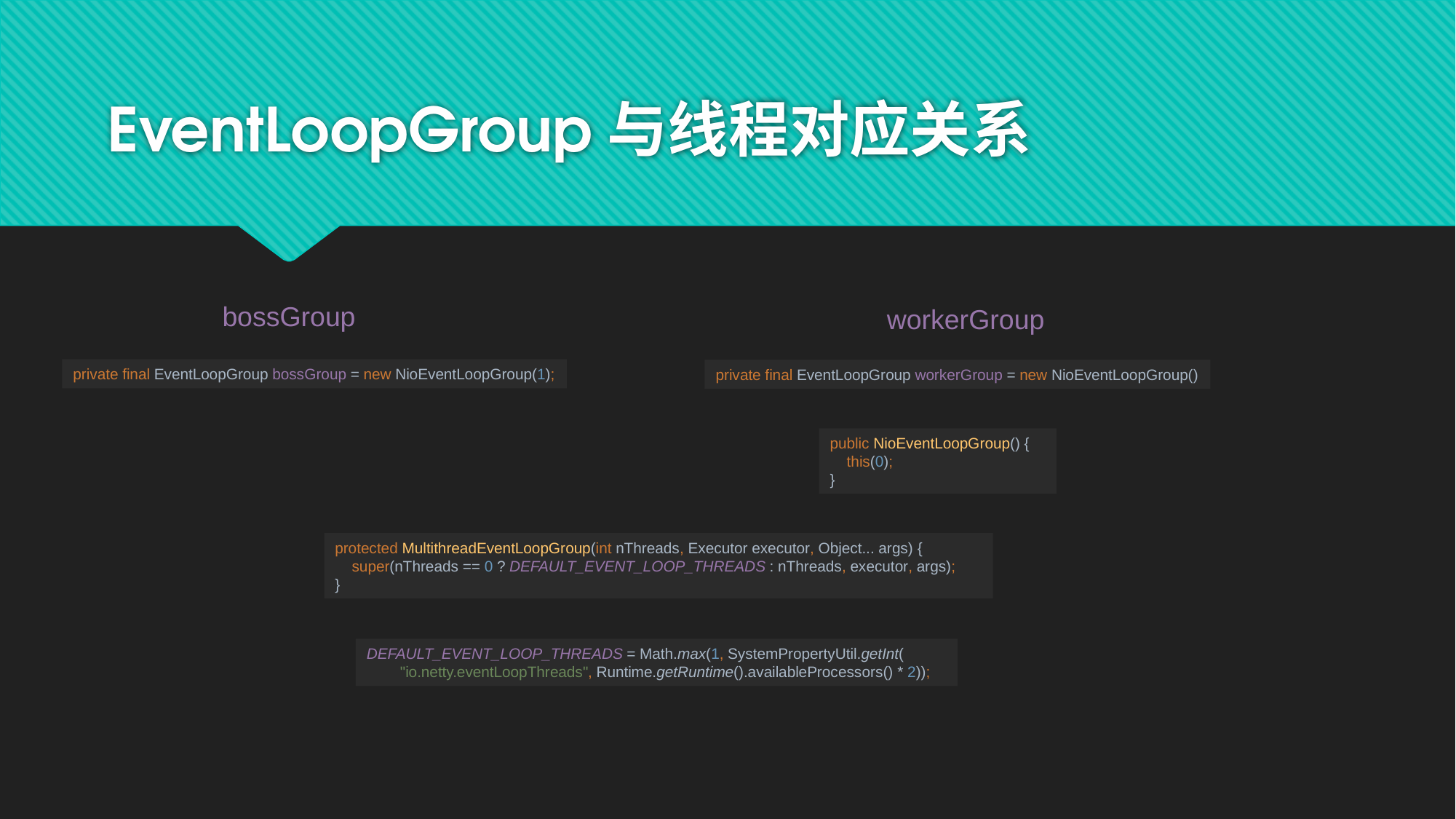

# EventLoopGroup与线程对应关系
bossGroup
workerGroup
private final EventLoopGroup bossGroup = new NioEventLoopGroup(1);
private final EventLoopGroup workerGroup = new NioEventLoopGroup()
public NioEventLoopGroup() {
    this(0);
}
protected MultithreadEventLoopGroup(int nThreads, Executor executor, Object... args) {
    super(nThreads == 0 ? DEFAULT_EVENT_LOOP_THREADS : nThreads, executor, args);
}
DEFAULT_EVENT_LOOP_THREADS = Math.max(1, SystemPropertyUtil.getInt(
        "io.netty.eventLoopThreads", Runtime.getRuntime().availableProcessors() * 2));